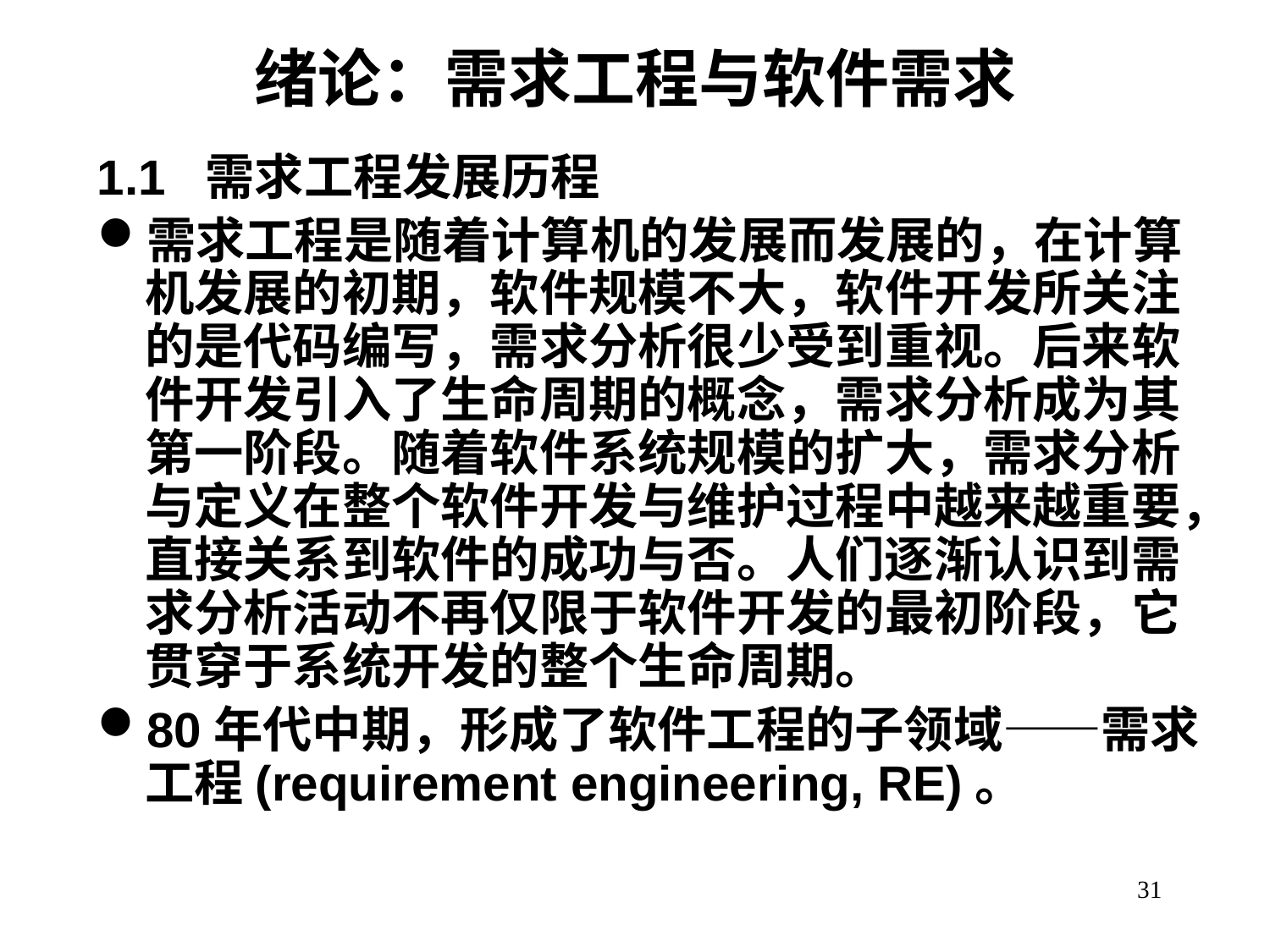

绪论：需求工程与软件需求
# 1.1  需求工程发展历程
需求工程是随着计算机的发展而发展的，在计算机发展的初期，软件规模不大，软件开发所关注的是代码编写，需求分析很少受到重视。后来软件开发引入了生命周期的概念，需求分析成为其第一阶段。随着软件系统规模的扩大，需求分析与定义在整个软件开发与维护过程中越来越重要，直接关系到软件的成功与否。人们逐渐认识到需求分析活动不再仅限于软件开发的最初阶段，它贯穿于系统开发的整个生命周期。
80年代中期，形成了软件工程的子领域——需求工程(requirement engineering, RE)。

31